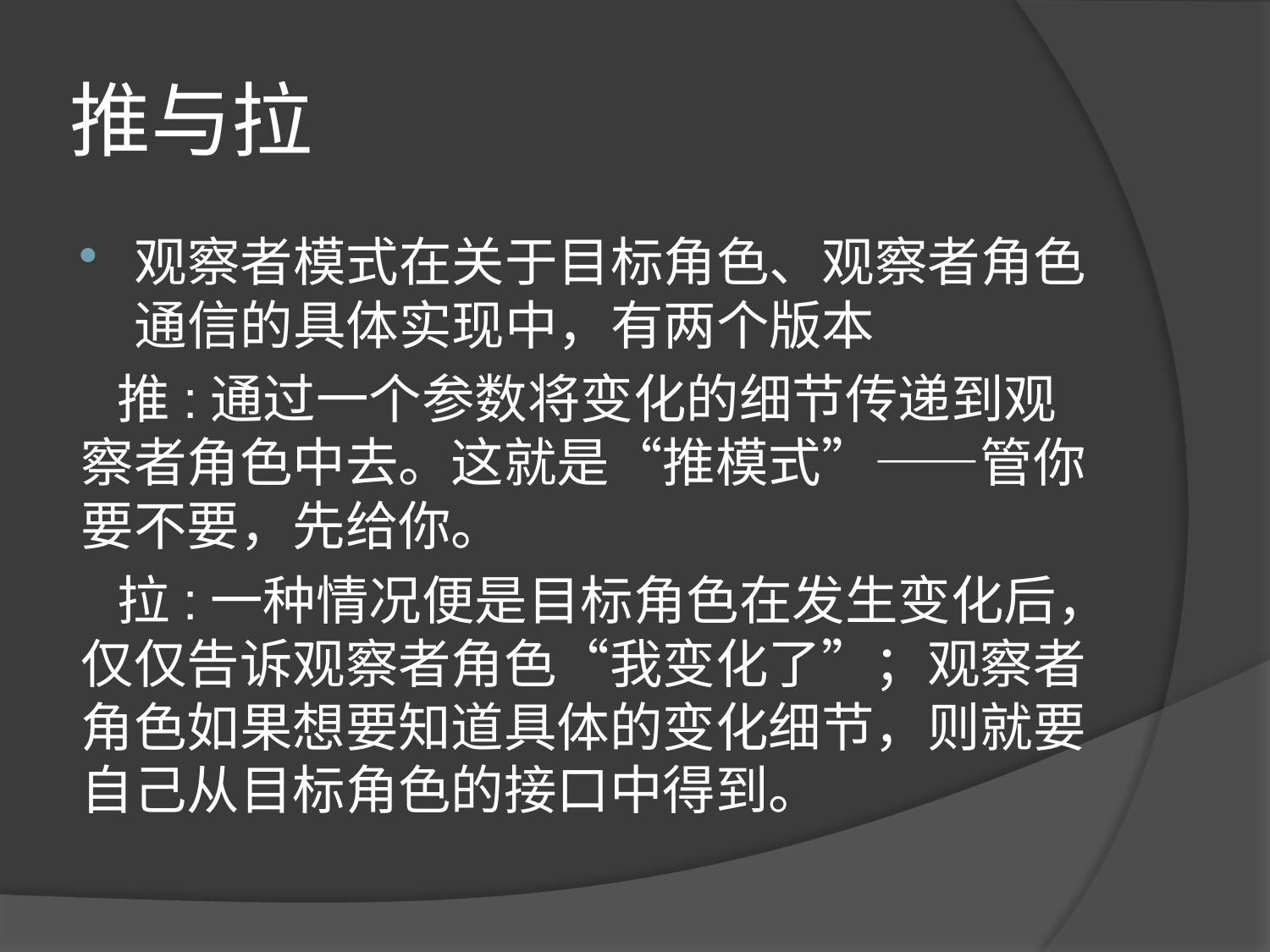

# 推与拉
观察者模式在关于目标角色、观察者角色通信的具体实现中，有两个版本
  推:通过一个参数将变化的细节传递到观察者角色中去。这就是“推模式”——管你要不要，先给你。
  拉:一种情况便是目标角色在发生变化后，仅仅告诉观察者角色“我变化了”；观察者角色如果想要知道具体的变化细节，则就要自己从目标角色的接口中得到。